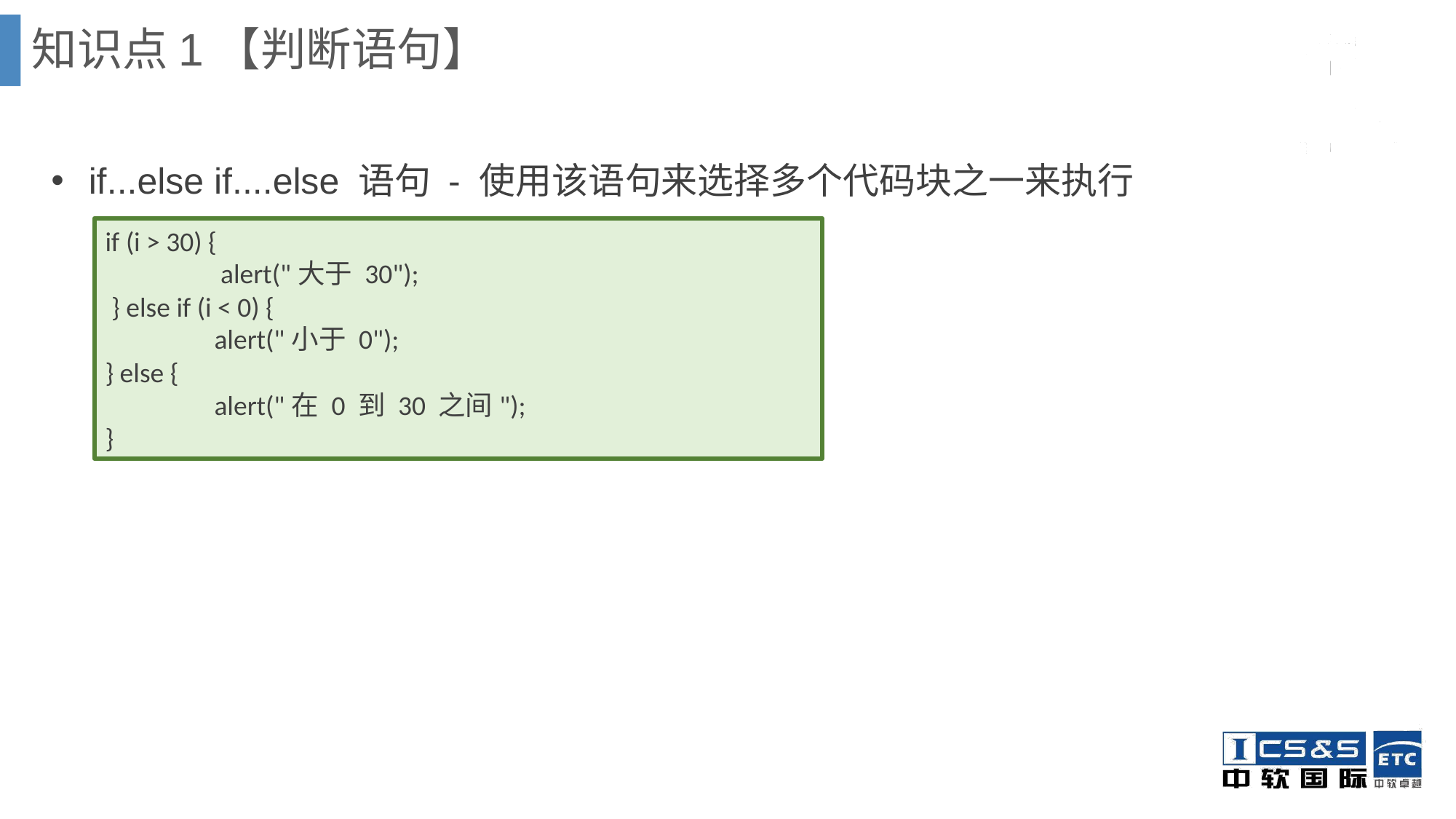

知识点1【判断语句】
 if...else if....else 语句 - 使用该语句来选择多个代码块之一来执行
if (i > 30) {
	 alert("大于 30");
 } else if (i < 0) {
	alert("小于 0");
} else {
	alert("在 0 到 30 之间");
}